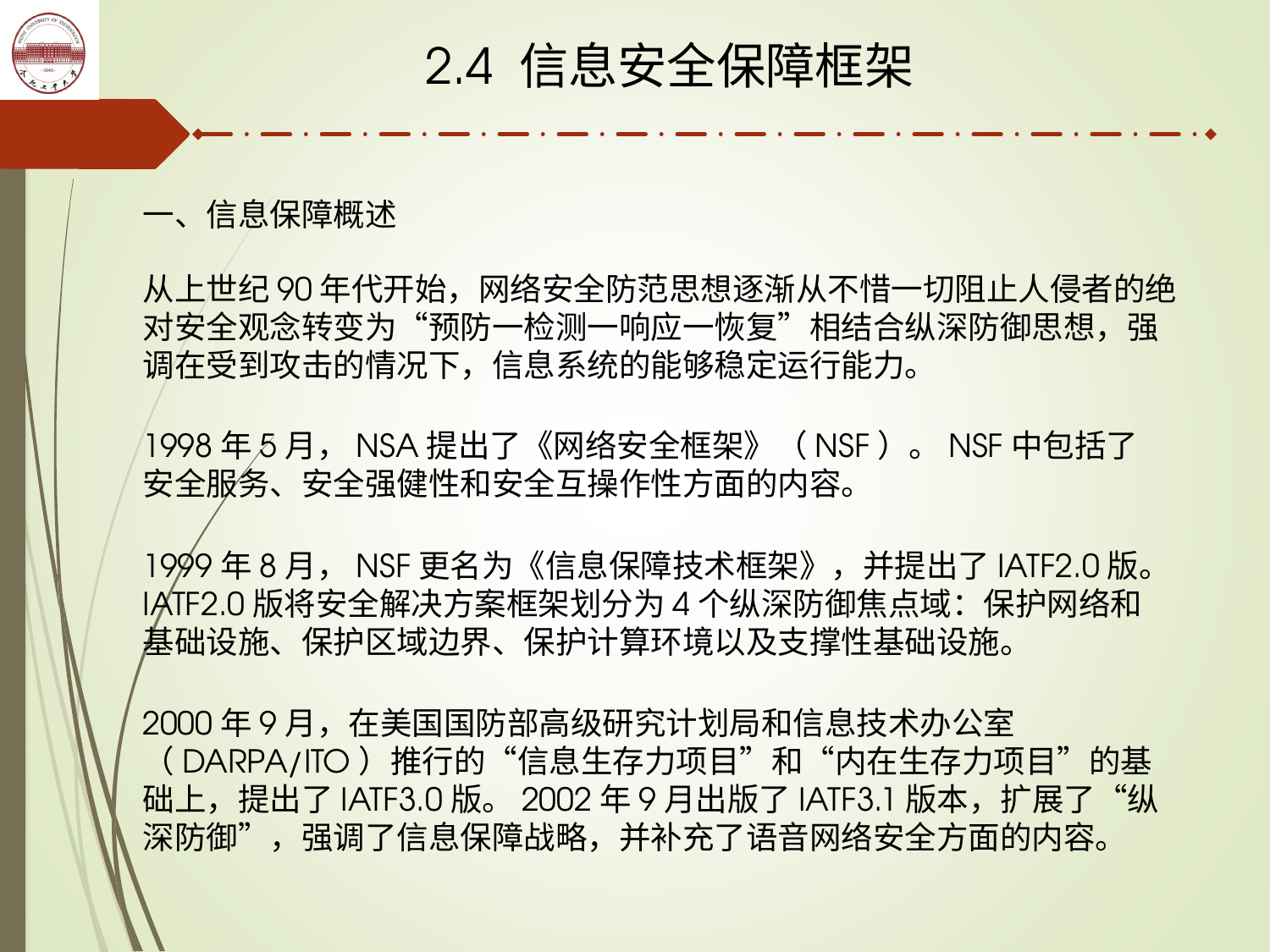

2.4 信息安全保障框架
一、信息保障概述
从上世纪90年代开始，网络安全防范思想逐渐从不惜一切阻止人侵者的绝对安全观念转变为“预防一检测一响应一恢复”相结合纵深防御思想，强调在受到攻击的情况下，信息系统的能够稳定运行能力。
1998年5月，NSA提出了《网络安全框架》（NSF）。NSF中包括了安全服务、安全强健性和安全互操作性方面的内容。
1999年8月，NSF更名为《信息保障技术框架》，并提出了IATF2.0版。IATF2.0版将安全解决方案框架划分为4个纵深防御焦点域：保护网络和基础设施、保护区域边界、保护计算环境以及支撑性基础设施。
2000年9月，在美国国防部高级研究计划局和信息技术办公室（DARPA/ITO）推行的“信息生存力项目”和“内在生存力项目”的基础上，提出了IATF3.0版。2002年9月出版了IATF3.1版本，扩展了“纵深防御”，强调了信息保障战略，并补充了语音网络安全方面的内容。